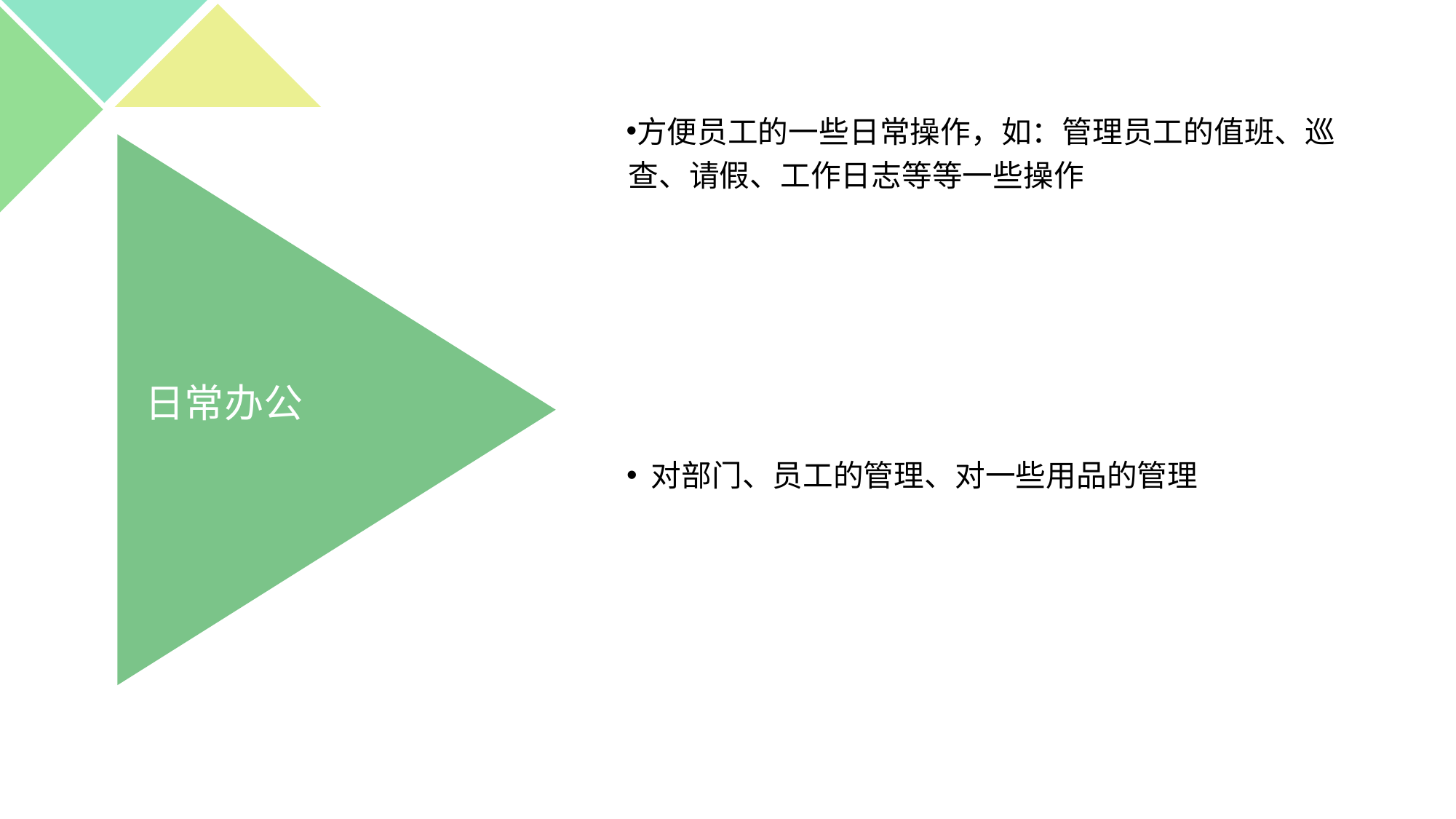

方便员工的一些日常操作，如：管理员工的值班、巡查、请假、工作日志等等一些操作

日常办公
 对部门、员工的管理、对一些用品的管理